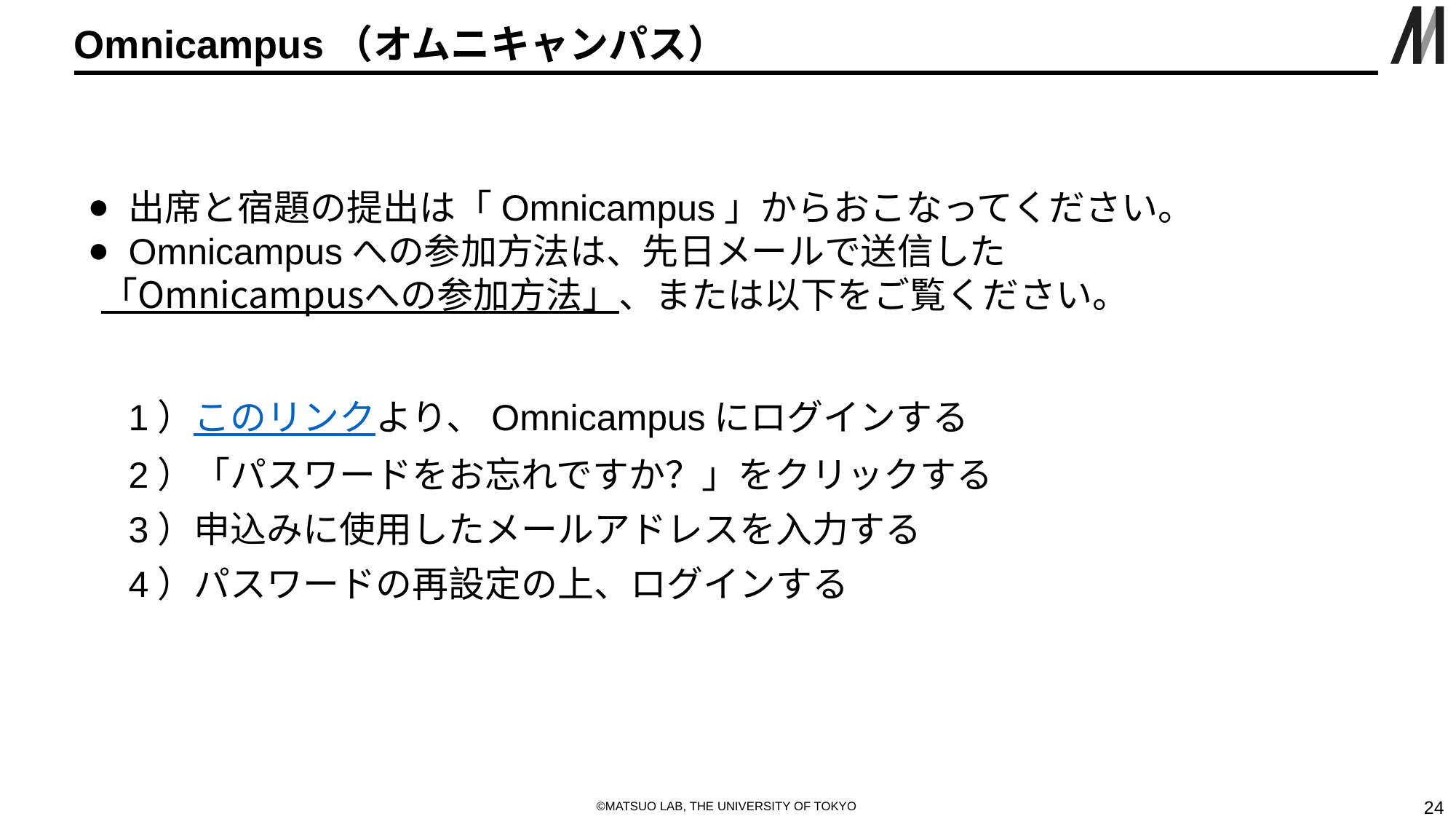

# Omnicampus（オムニキャンパス）
出席と宿題の提出は「Omnicampus」からおこなってください。
Omnicampusへの参加方法は、先日メールで送信した
「Omnicampusへの参加方法」、または以下をご覧ください。

1）このリンクより、Omnicampusにログインする
2）「パスワードをお忘れですか？」をクリックする
3）申込みに使用したメールアドレスを入力する
4）パスワードの再設定の上、ログインする

24